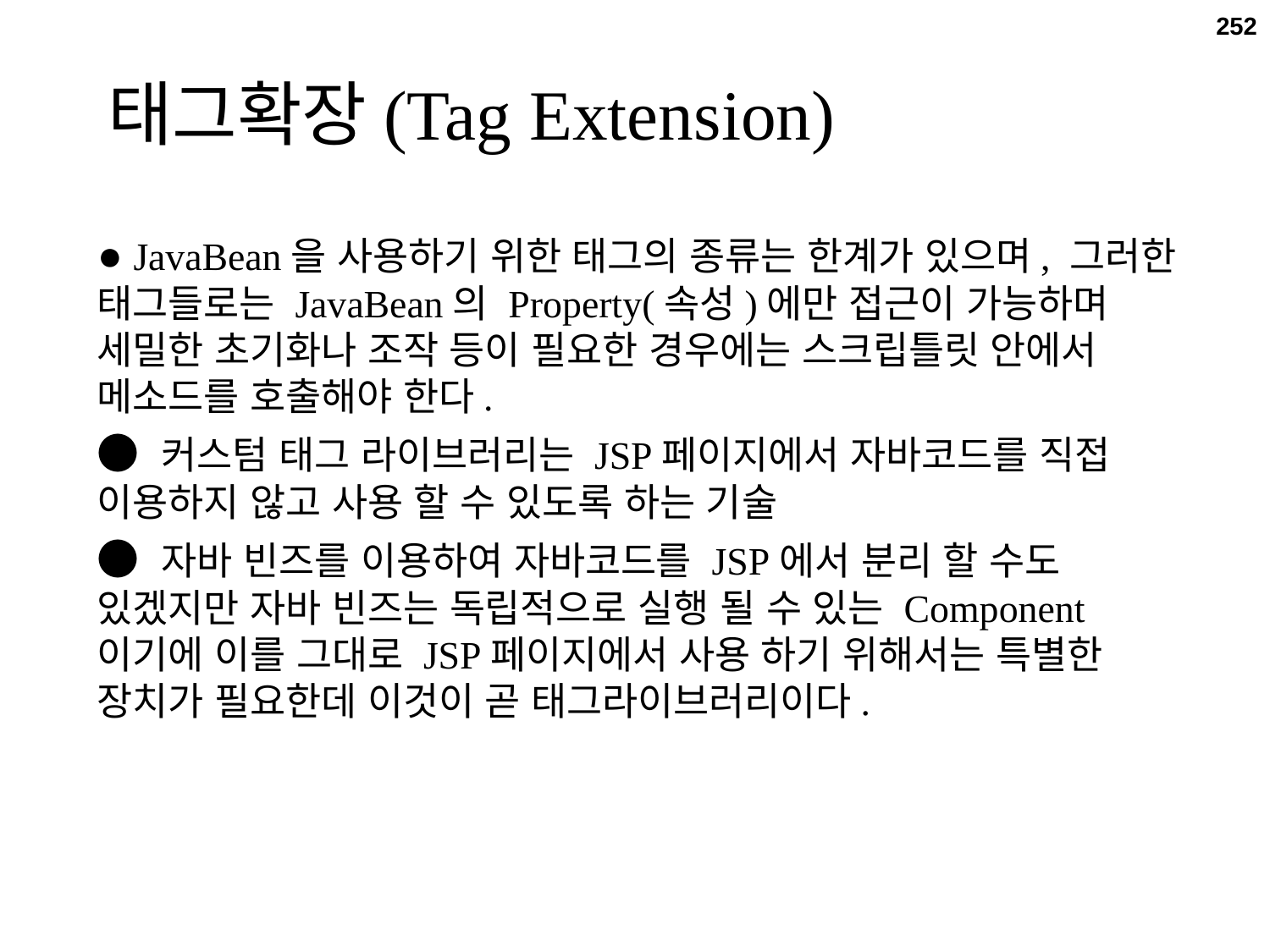

252
태그확장(Tag Extension)
● JavaBean을 사용하기 위한 태그의 종류는 한계가 있으며, 그러한 태그들로는 JavaBean의 Property(속성)에만 접근이 가능하며 세밀한 초기화나 조작 등이 필요한 경우에는 스크립틀릿 안에서 메소드를 호출해야 한다.
● 커스텀 태그 라이브러리는 JSP페이지에서 자바코드를 직접 이용하지 않고 사용 할 수 있도록 하는 기술
● 자바 빈즈를 이용하여 자바코드를 JSP에서 분리 할 수도 있겠지만 자바 빈즈는 독립적으로 실행 될 수 있는 Component이기에 이를 그대로 JSP페이지에서 사용 하기 위해서는 특별한 장치가 필요한데 이것이 곧 태그라이브러리이다.